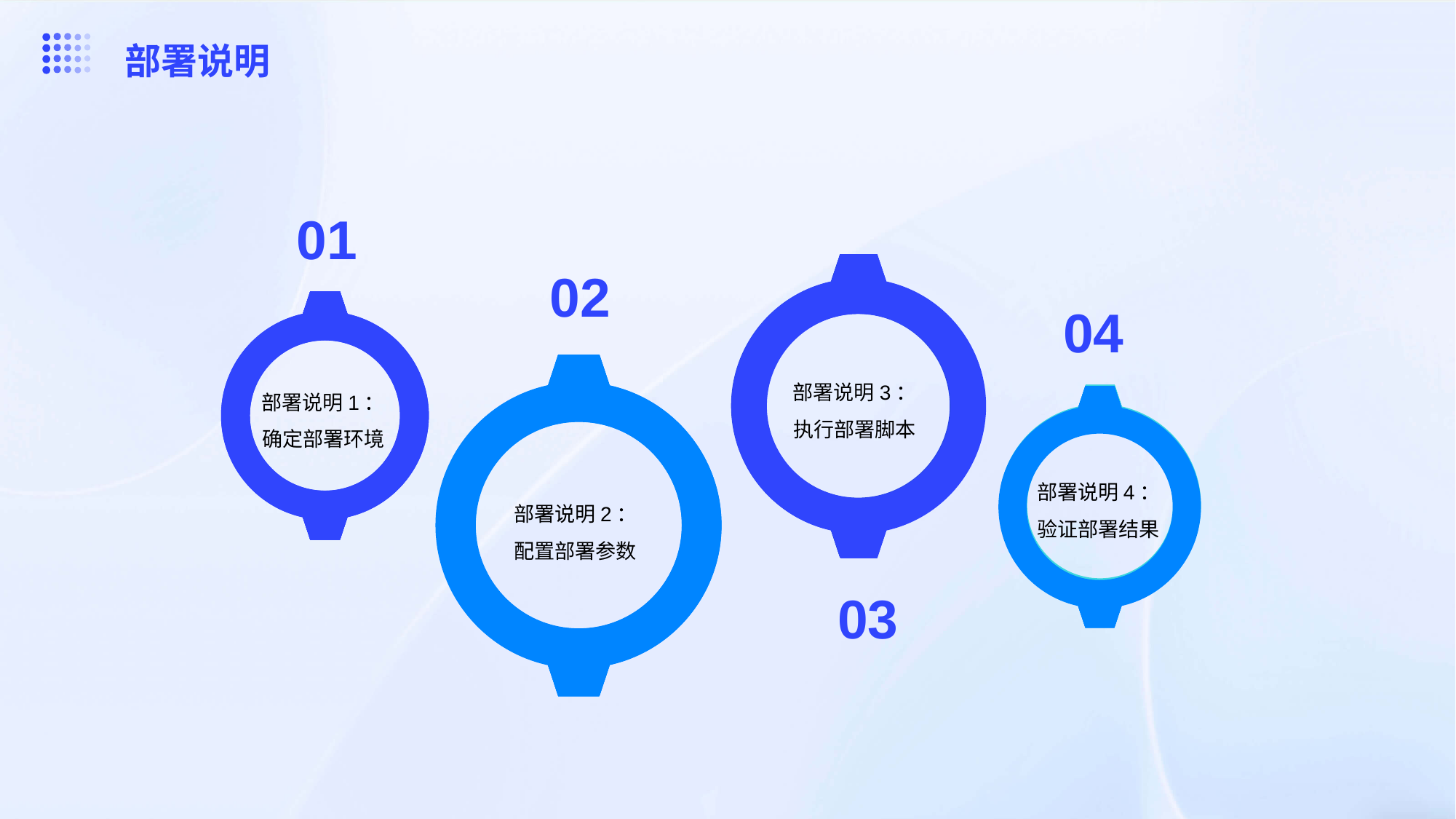

部署说明

01
02

04

部署说明3：执行部署脚本
部署说明1：确定部署环境

部署说明4：验证部署结果
部署说明2：配置部署参数
03